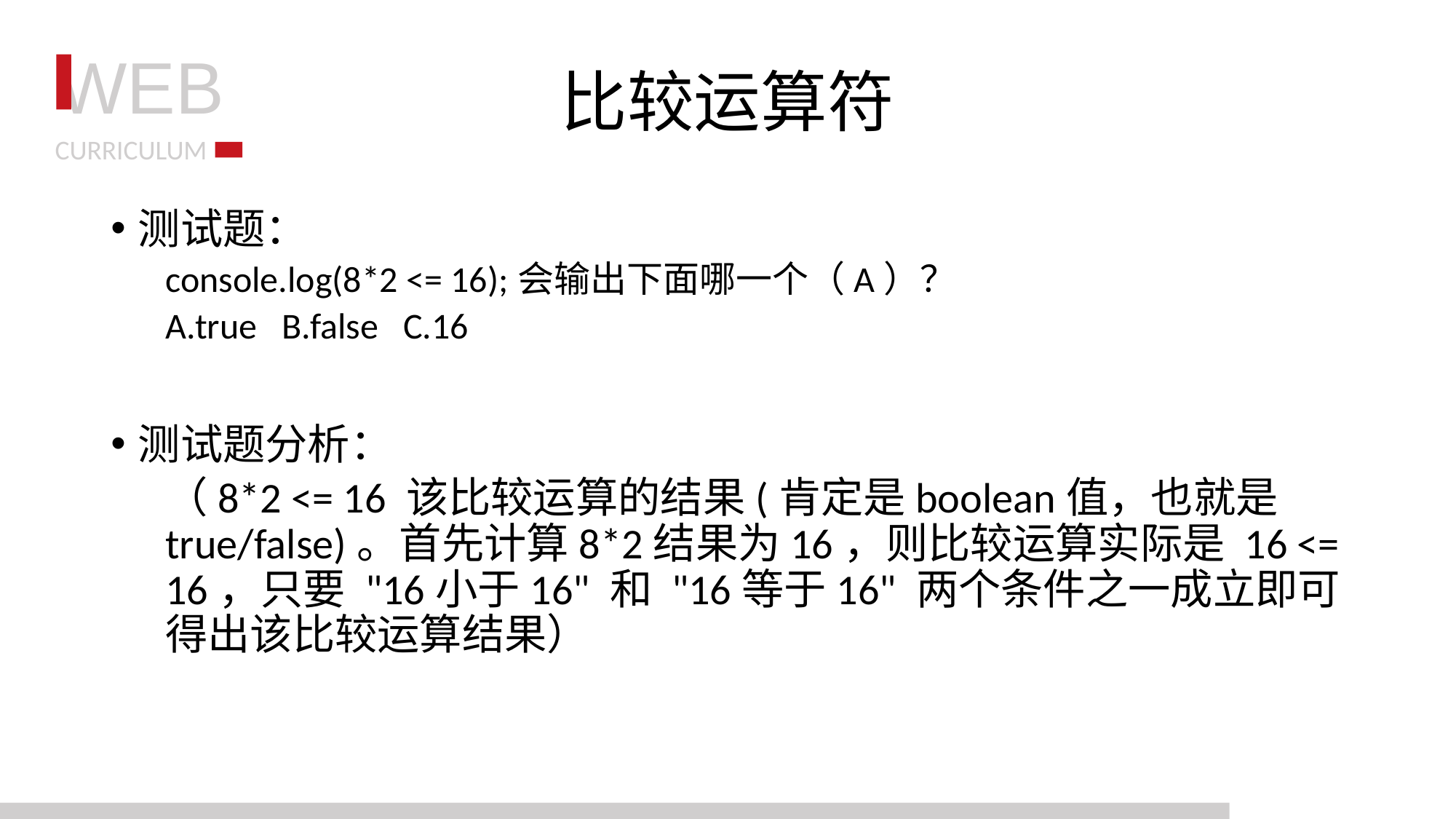

# 比较运算符
测试题：
console.log(8*2 <= 16);会输出下面哪一个（A）？
A.true   B.false   C.16

测试题分析：
（8*2 <= 16 该比较运算的结果(肯定是boolean值，也就是true/false)。首先计算8*2结果为16，则比较运算实际是 16 <= 16，只要 "16小于16" 和 "16等于16" 两个条件之一成立即可得出该比较运算结果）